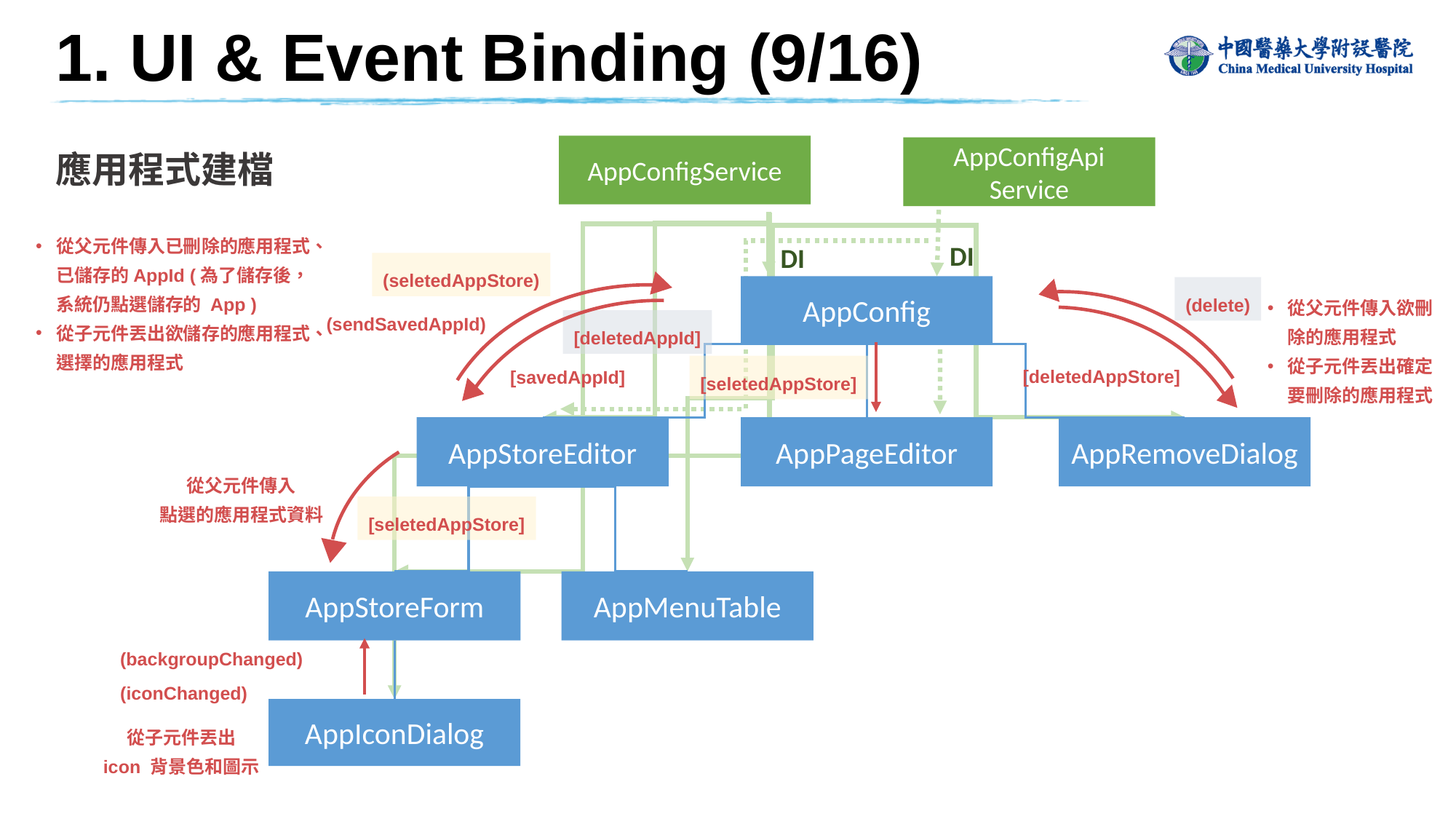

1. UI & Event Binding (9/16)
建檔系統

應用頁面建檔
   2-0 進入畫面
	2-1 新增目錄
                    * 自動產生頁面代號、版本、路徑，
                       可再手動更改
                    * 判別頁面代號、網頁路徑是否重覆
            2-2 搜尋目錄
        * 以頁面標題搜尋
2-3 瀏覽目錄
        * 自訂顯示欄位
        * 點選欄位標題，提供排序
        * 游標移到項目，呈灰背景
2-4 修改目錄
        * 點選編輯，直接於表格上進行修改
        * 修改過的內容，呈藍色識別
2-5 刪除目錄
        * 點選刪除按鈕，該筆選單項目消失
        * 若目錄被應用程式使用，跳出通知
2-6 儲存目錄
        * 把更動內容儲存至資料庫
應用程式建檔
AppConfigService
AppConfigApi
Service
AppConfig
AppRemoveDialog
AppPageEditor
AppStoreForm
AppMenuTable
AppIconDialog
AppStoreEditor
從父元件傳入已刪除的應用程式、已儲存的AppId (為了儲存後，系統仍點選儲存的 App )
從子元件丟出欲儲存的應用程式、選擇的應用程式
DI
DI
(seletedAppStore)

(delete)
(sendSavedAppId)

[deletedAppId]
[deletedAppStore]
[savedAppId]
[seletedAppStore]

(backgroupChanged)
(iconChanged)
從父元件傳入欲刪除的應用程式
從子元件丟出確定要刪除的應用程式
從父元件傳入
點選的應用程式資料
[seletedAppStore]
從子元件丟出
icon 背景色和圖示